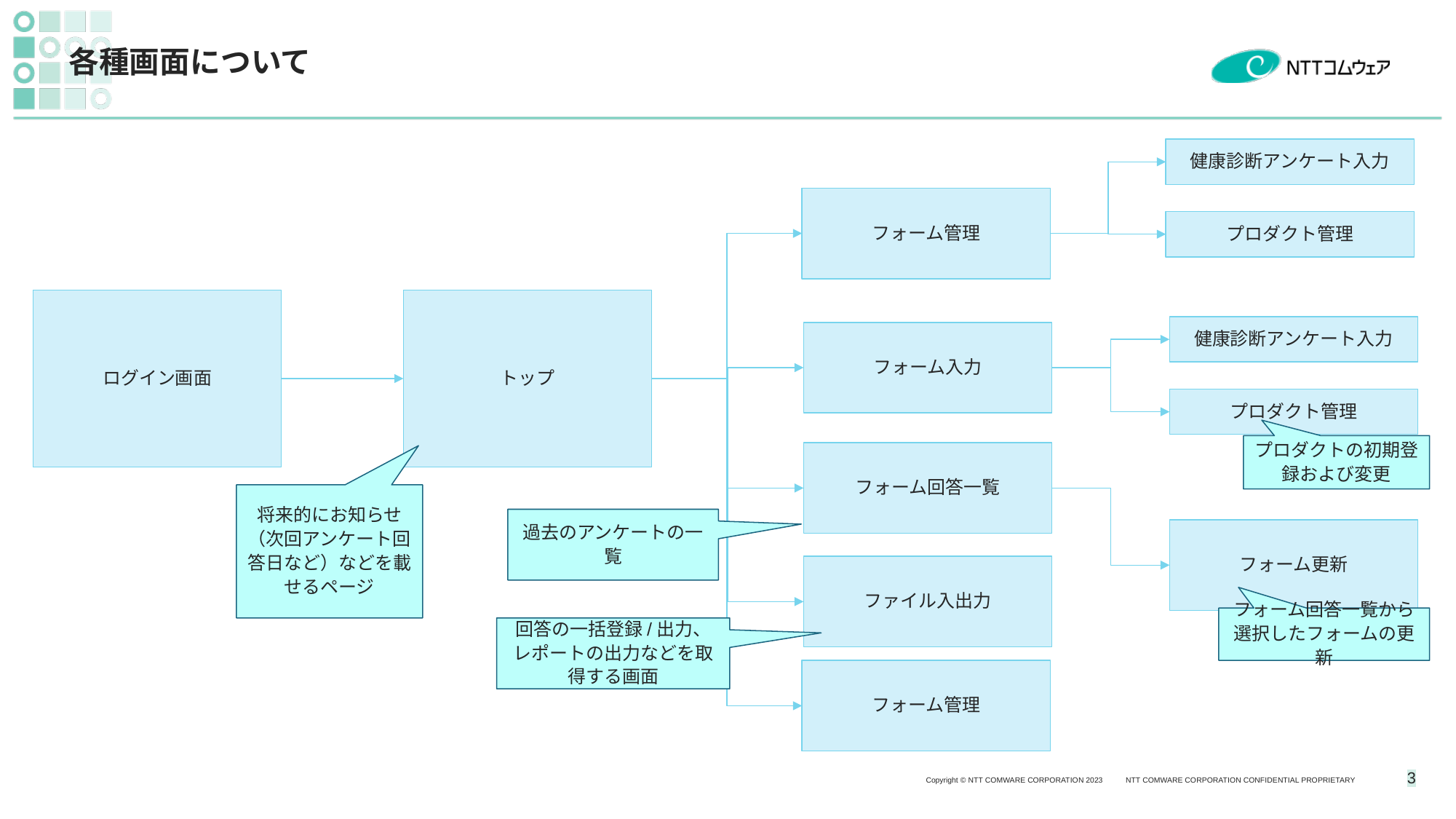

# 各種画面について
健康診断アンケート入力
フォーム管理
プロダクト管理
ログイン画面
トップ
健康診断アンケート入力
フォーム入力
プロダクト管理
プロダクトの初期登録および変更
フォーム回答一覧
将来的にお知らせ（次回アンケート回答日など）などを載せるページ
過去のアンケートの一覧
フォーム更新
ファイル入出力
フォーム回答一覧から選択したフォームの更新
回答の一括登録/出力、レポートの出力などを取得する画面
フォーム管理
3